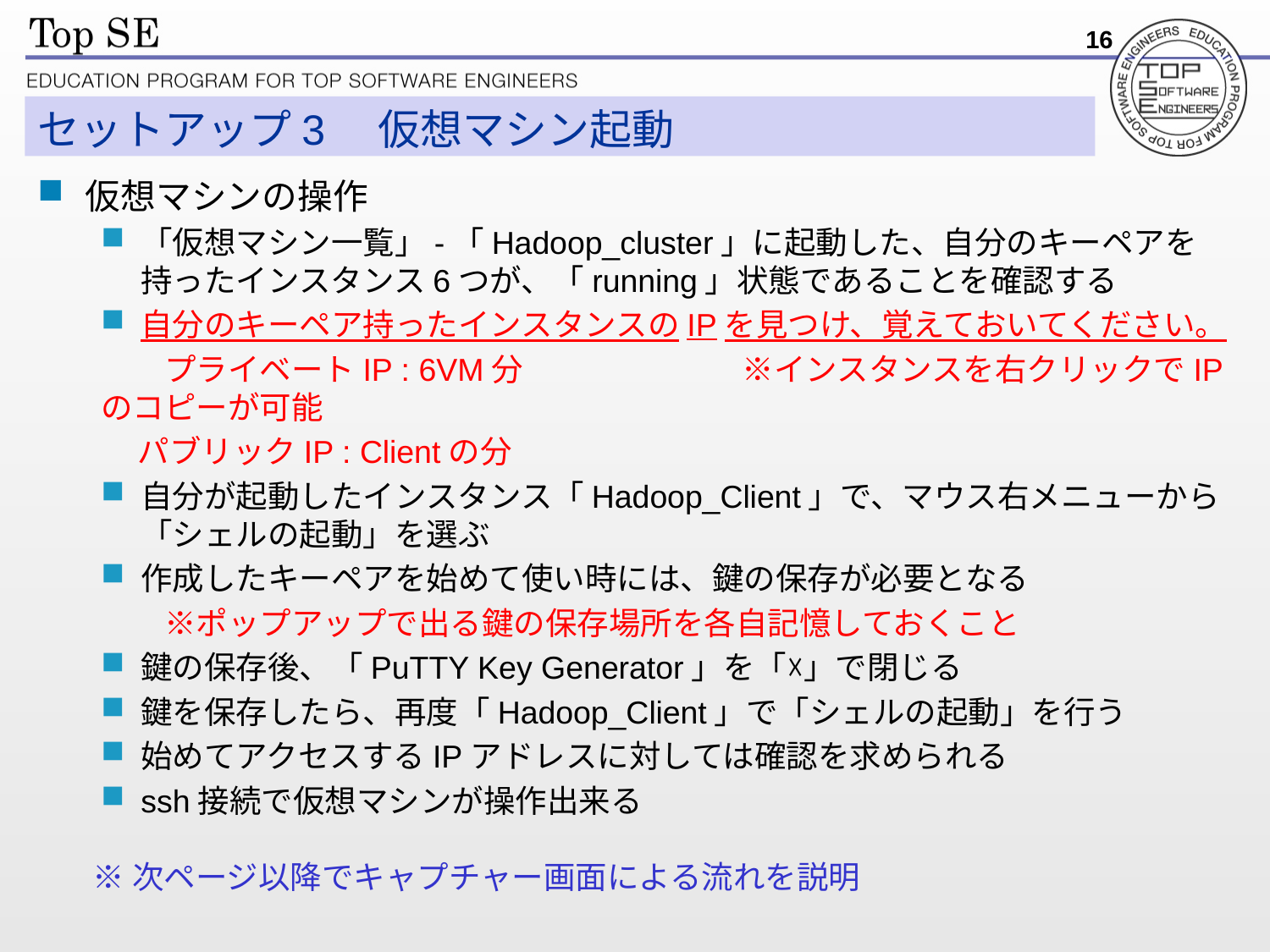

16
# セットアップ3　仮想マシン起動
仮想マシンの操作
「仮想マシン一覧」-「Hadoop_cluster」に起動した、自分のキーペアを持ったインスタンス6つが、「running」状態であることを確認する
自分のキーペア持ったインスタンスのIPを見つけ、覚えておいてください。
　　プライベートIP : 6VM分    　　　　　　※インスタンスを右クリックでIPのコピーが可能
    パブリックIP : Clientの分
自分が起動したインスタンス「Hadoop_Client」で、マウス右メニューから「シェルの起動」を選ぶ
作成したキーペアを始めて使い時には、鍵の保存が必要となる
　　※ポップアップで出る鍵の保存場所を各自記憶しておくこと
鍵の保存後、「PuTTY Key Generator」を「☓」で閉じる
鍵を保存したら、再度「Hadoop_Client」で「シェルの起動」を行う
始めてアクセスするIPアドレスに対しては確認を求められる
ssh接続で仮想マシンが操作出来る

※次ページ以降でキャプチャー画面による流れを説明